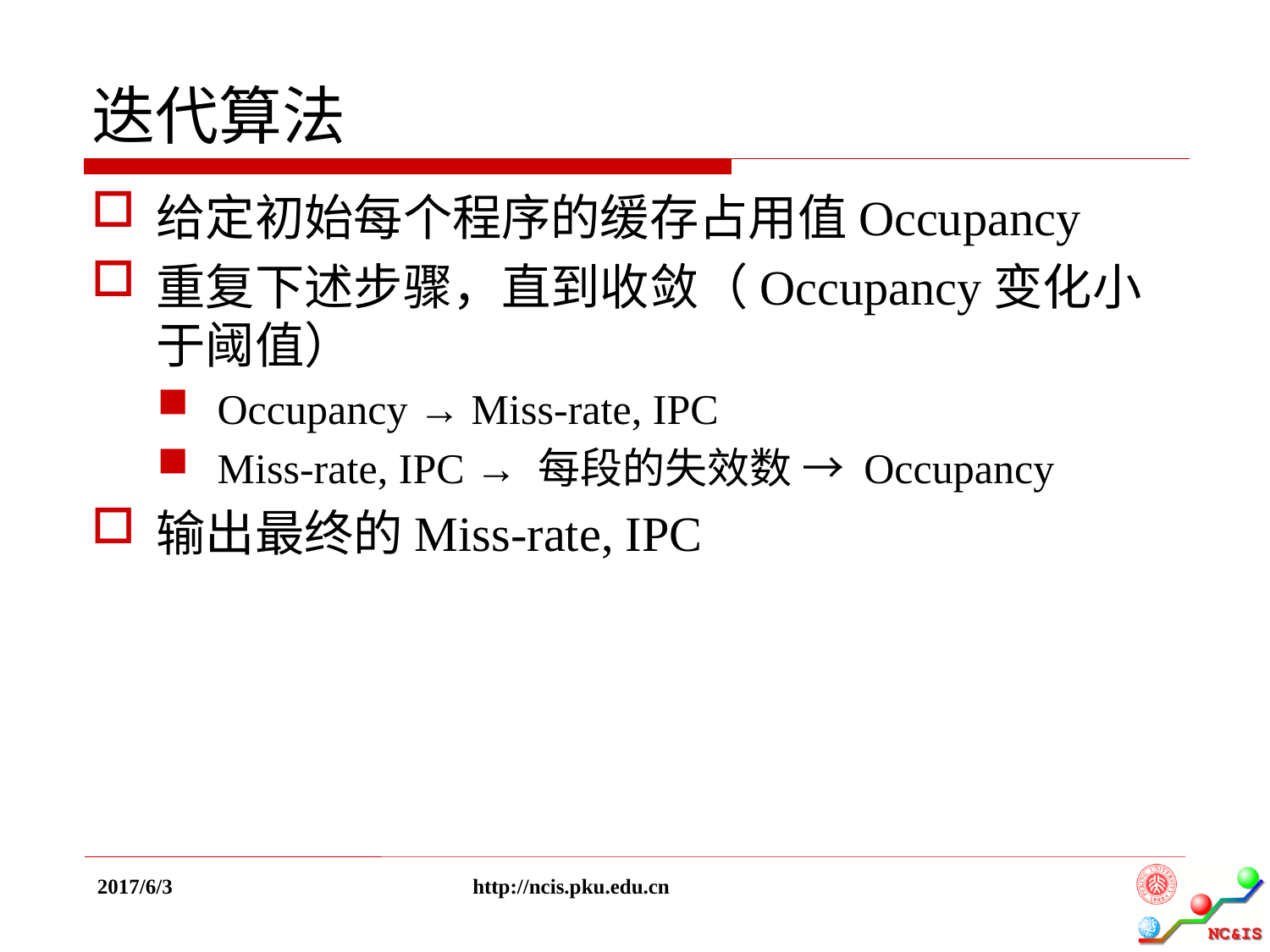

# 迭代算法
给定初始每个程序的缓存占用值Occupancy
重复下述步骤，直到收敛（Occupancy变化小于阈值）
Occupancy → Miss-rate, IPC
Miss-rate, IPC → 每段的失效数 → Occupancy
输出最终的Miss-rate, IPC
2017/6/3
http://ncis.pku.edu.cn